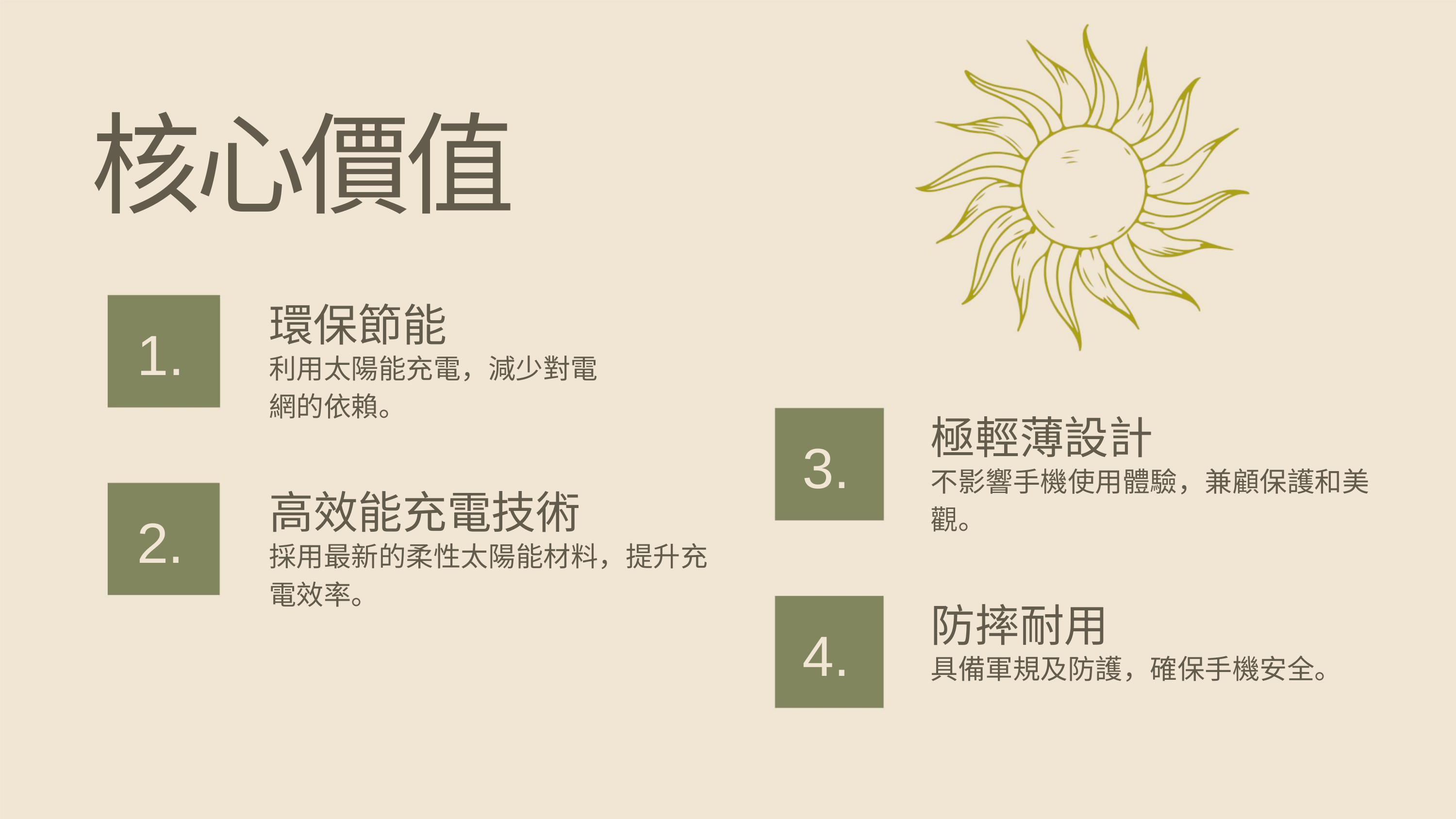

核心價值
環保節能
利用太陽能充電，減少對電
1.
2.
網的依賴。
極輕薄設計
不影響手機使用體驗，兼顧保護和美
3.
4.
高效能充電技術
採用最新的柔性太陽能材料，提升充
電效率。
觀。
防摔耐用
具備軍規及防護，確保手機安全。